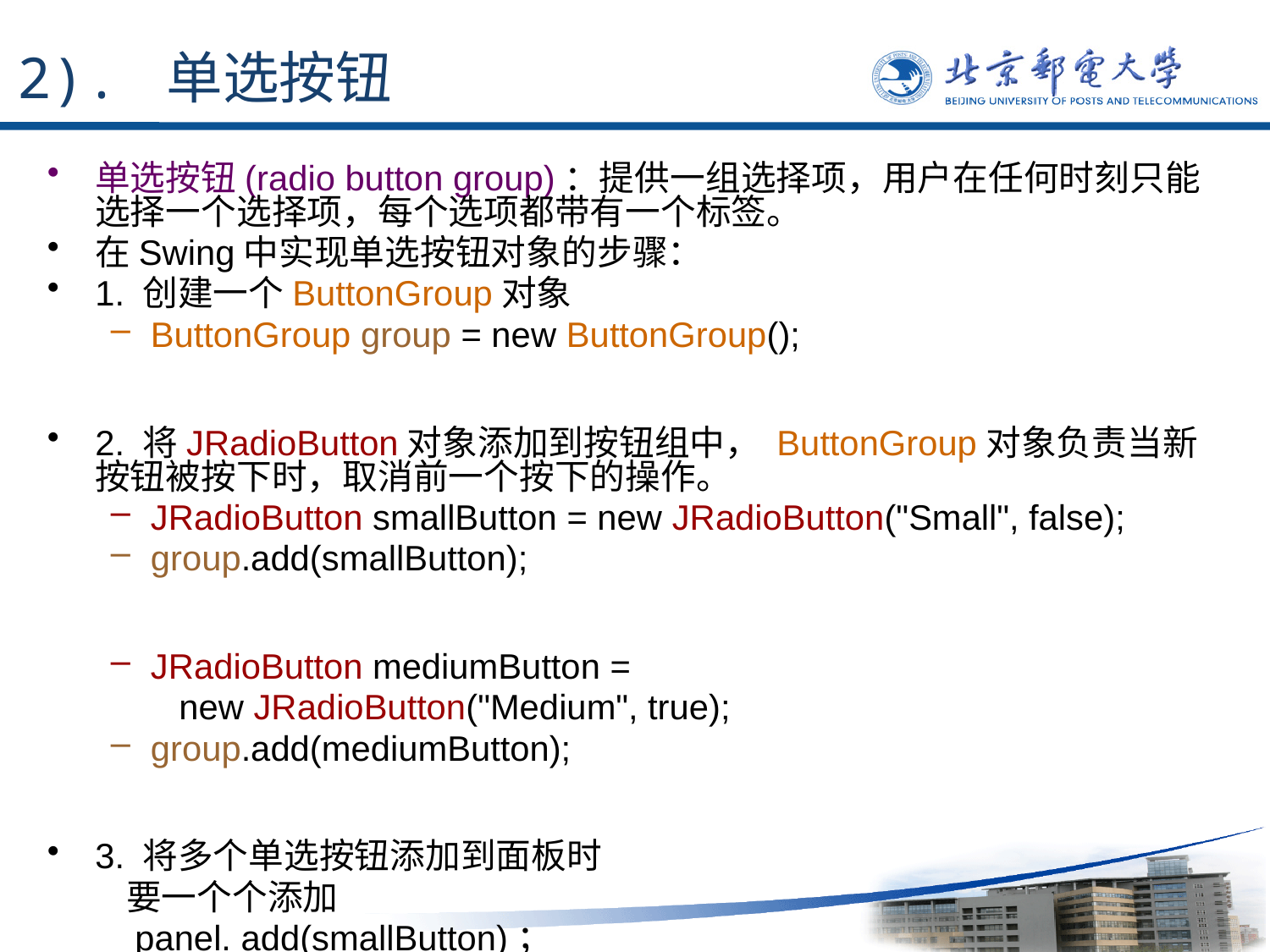

# 2). 单选按钮
单选按钮(radio button group)：提供一组选择项，用户在任何时刻只能选择一个选择项，每个选项都带有一个标签。
在Swing中实现单选按钮对象的步骤：
1. 创建一个ButtonGroup对象
ButtonGroup group = new ButtonGroup();

2. 将JRadioButton对象添加到按钮组中， ButtonGroup对象负责当新按钮被按下时，取消前一个按下的操作。
JRadioButton smallButton = new JRadioButton("Small", false);
group.add(smallButton);

JRadioButton mediumButton =
       new JRadioButton("Medium", true);
group.add(mediumButton);

3. 将多个单选按钮添加到面板时
         要一个个添加
         panel. add(smallButton)；
         panel. Add(mediumButton);